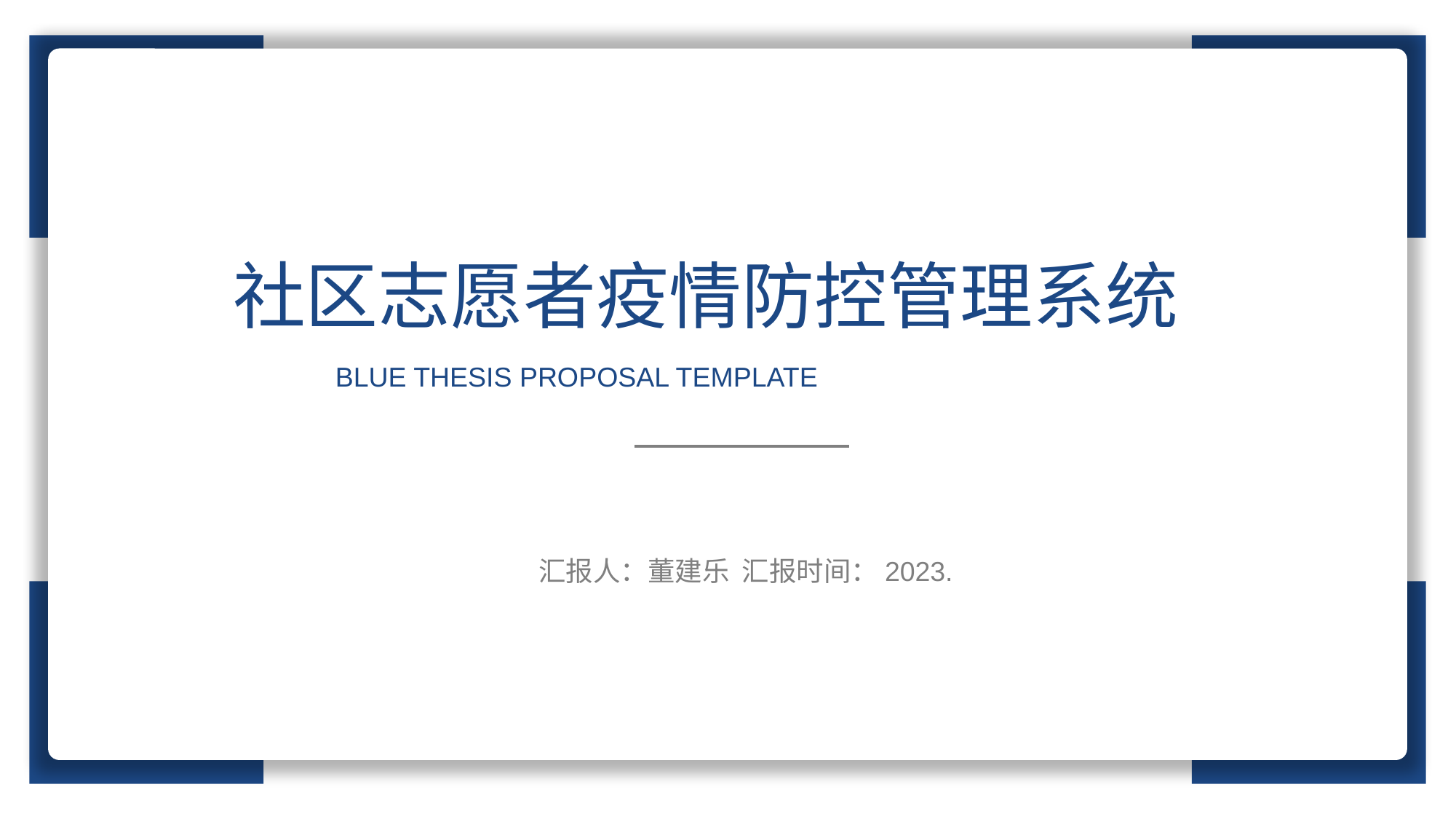

社区志愿者疫情防控管理系统
BLUE THESIS PROPOSAL TEMPLATE
汇报人：董建乐  汇报时间：2023.